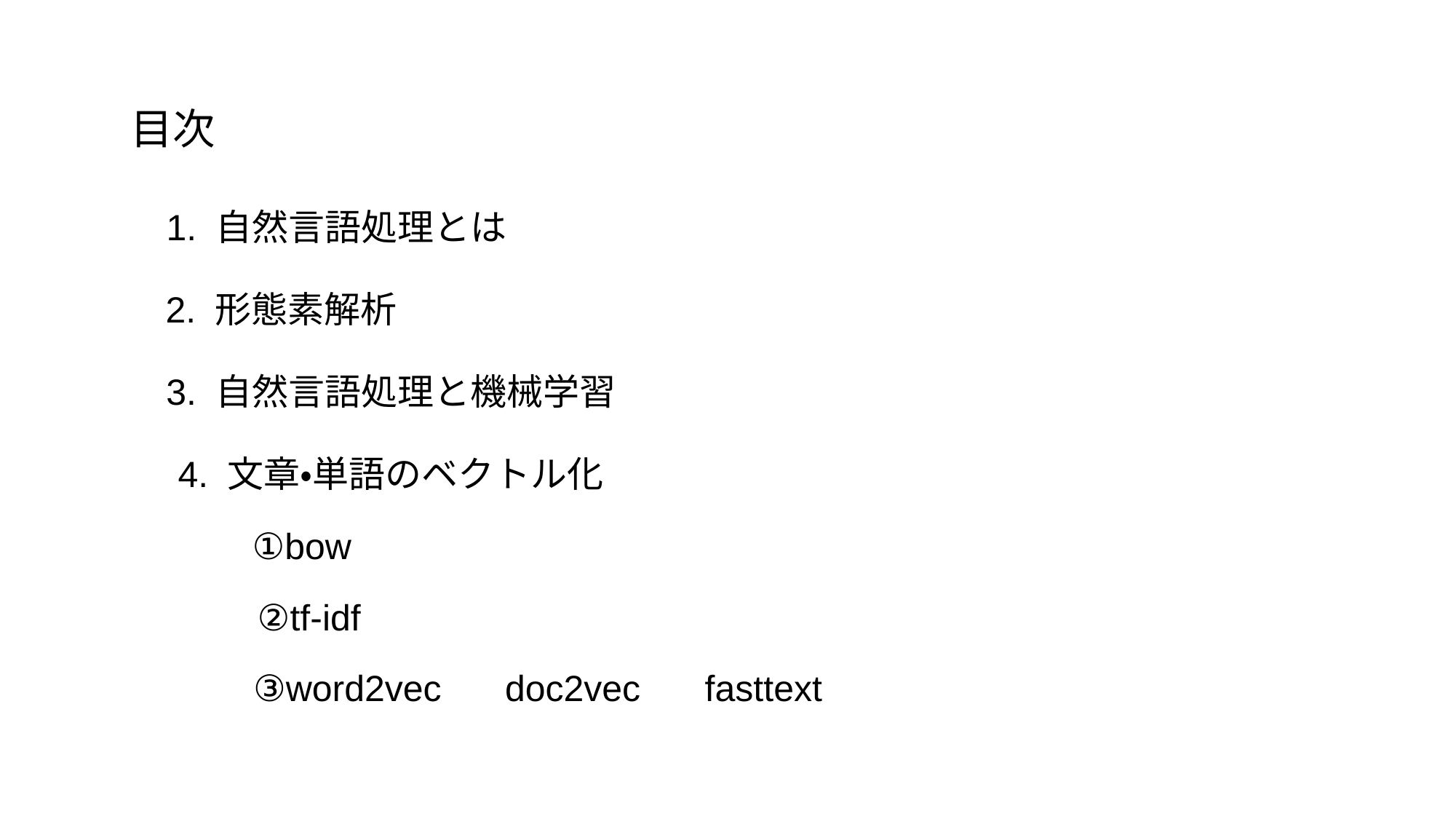

目次
1. 自然言語処理とは
2. 形態素解析
3. 自然言語処理と機械学習
4. 文章・単語のベクトル化
①bow
②tf-idf
③word2vec
doc2vec
fasttext